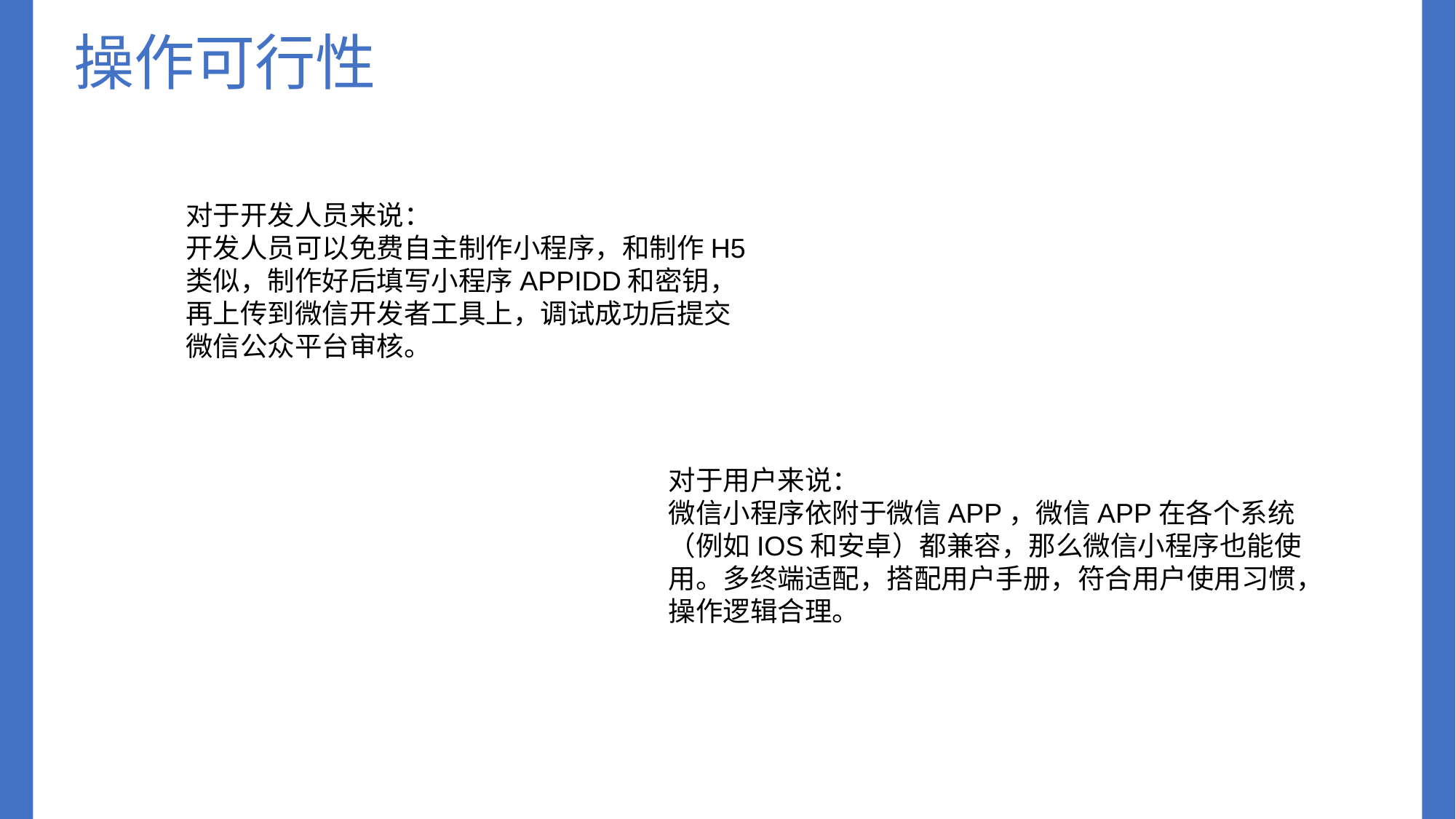

操作可行性
对于开发人员来说：
开发人员可以免费自主制作小程序，和制作H5类似，制作好后填写小程序APPIDD和密钥，再上传到微信开发者工具上，调试成功后提交微信公众平台审核。
对于用户来说：
微信小程序依附于微信APP，微信APP在各个系统（例如IOS和安卓）都兼容，那么微信小程序也能使用。多终端适配，搭配用户手册，符合用户使用习惯，操作逻辑合理。